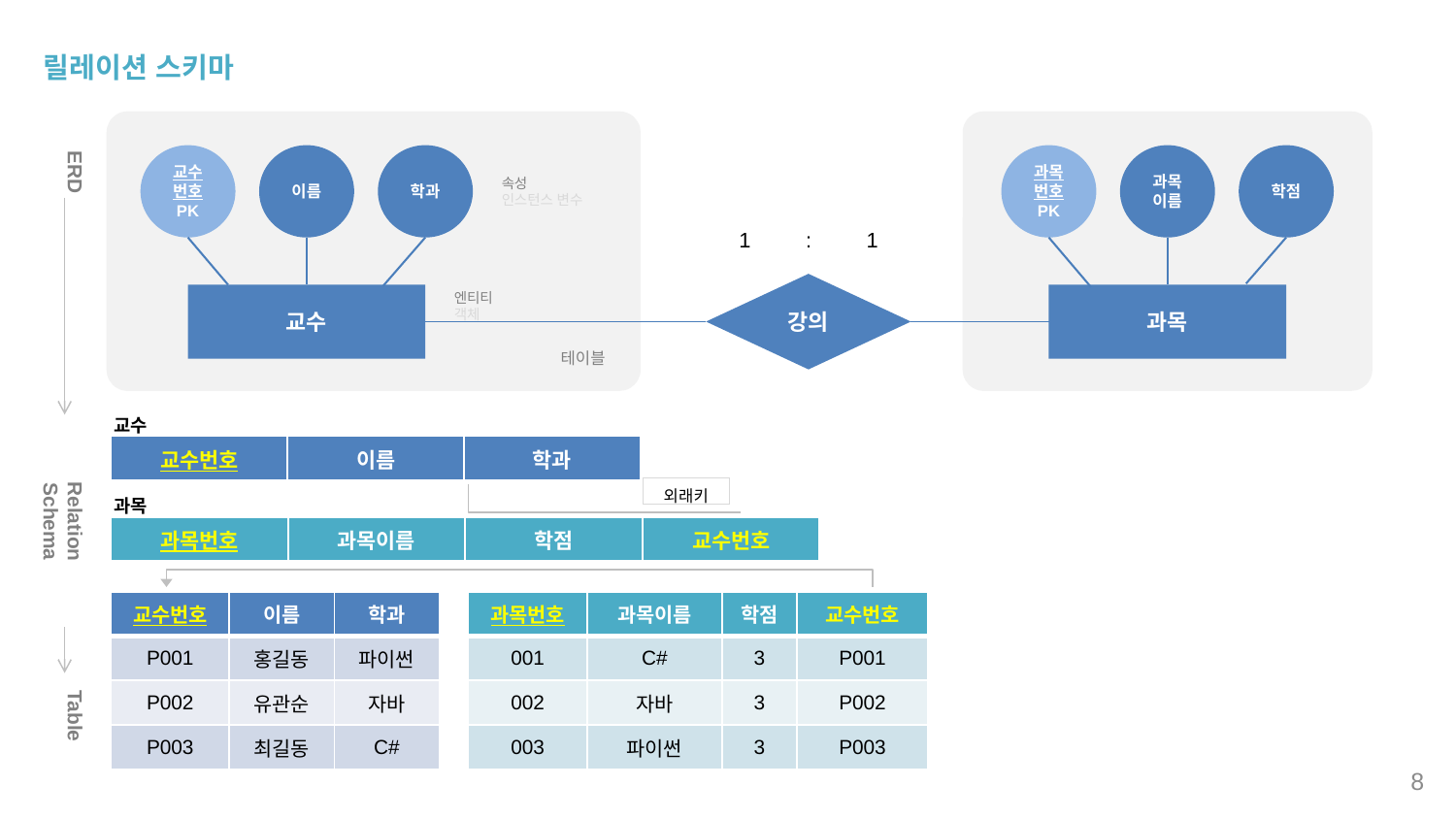

릴레이션 스키마

교수
번호
PK
이름
학과
과목
번호
PK
과목
이름
학점
속성
인스턴스 변수
1
:
1
강의
엔티티
객체
교수
과목
테이블
ERD
Relation Schema
Table

교수
| 교수번호 | 이름 | 학과 |
| --- | --- | --- |
외래키
과목
| 과목번호 | 과목이름 | 학점 | 교수번호 |
| --- | --- | --- | --- |
| 교수번호 | 이름 | 학과 |
| --- | --- | --- |
| P001 | 홍길동 | 파이썬 |
| P002 | 유관순 | 자바 |
| P003 | 최길동 | C# |
| 과목번호 | 과목이름 | 학점 | 교수번호 |
| --- | --- | --- | --- |
| 001 | C# | 3 | P001 |
| 002 | 자바 | 3 | P002 |
| 003 | 파이썬 | 3 | P003 |
8